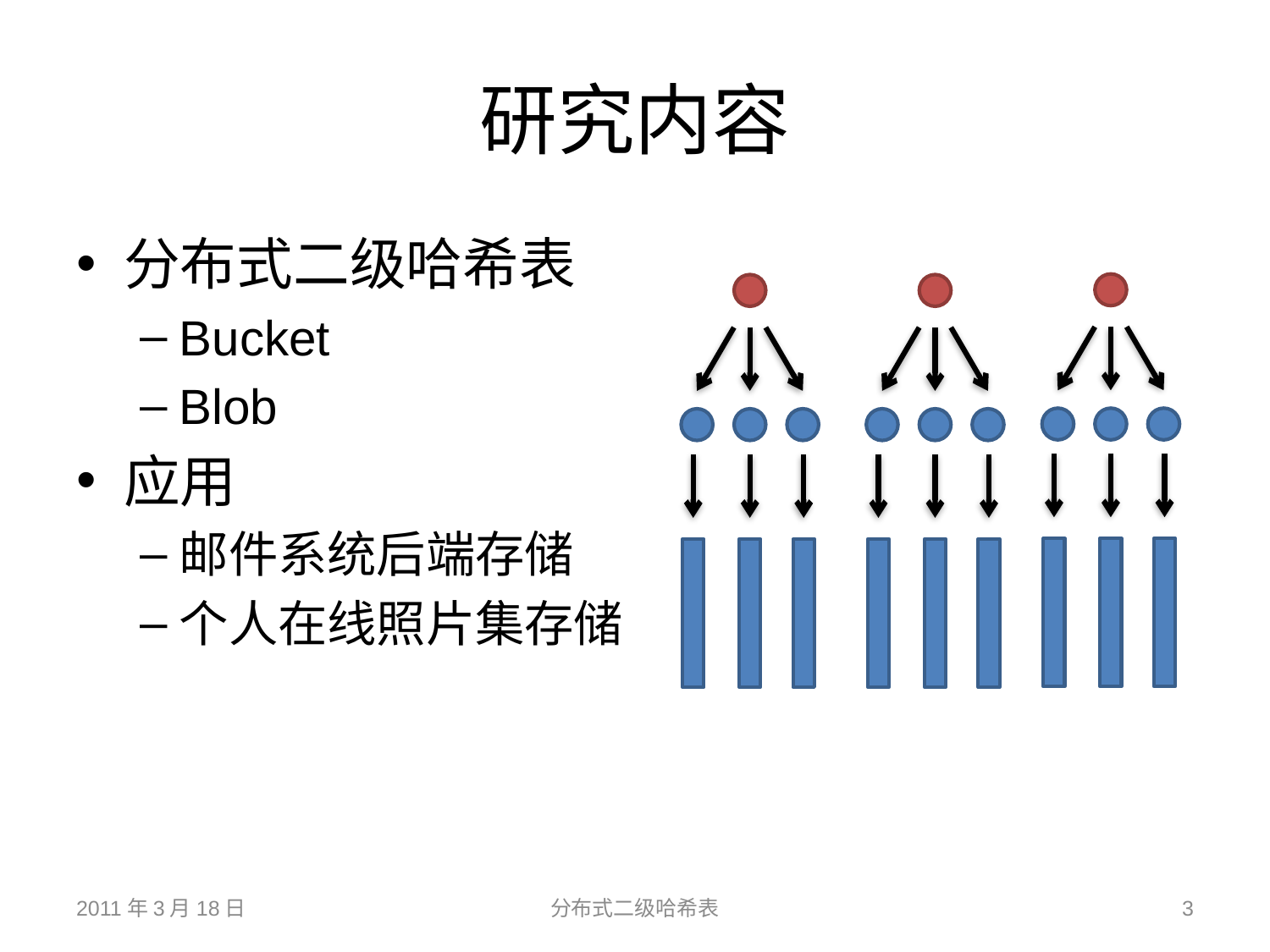

# 研究内容
分布式二级哈希表
Bucket
Blob
应用
邮件系统后端存储
个人在线照片集存储

2011年3月18日
分布式二级哈希表
3